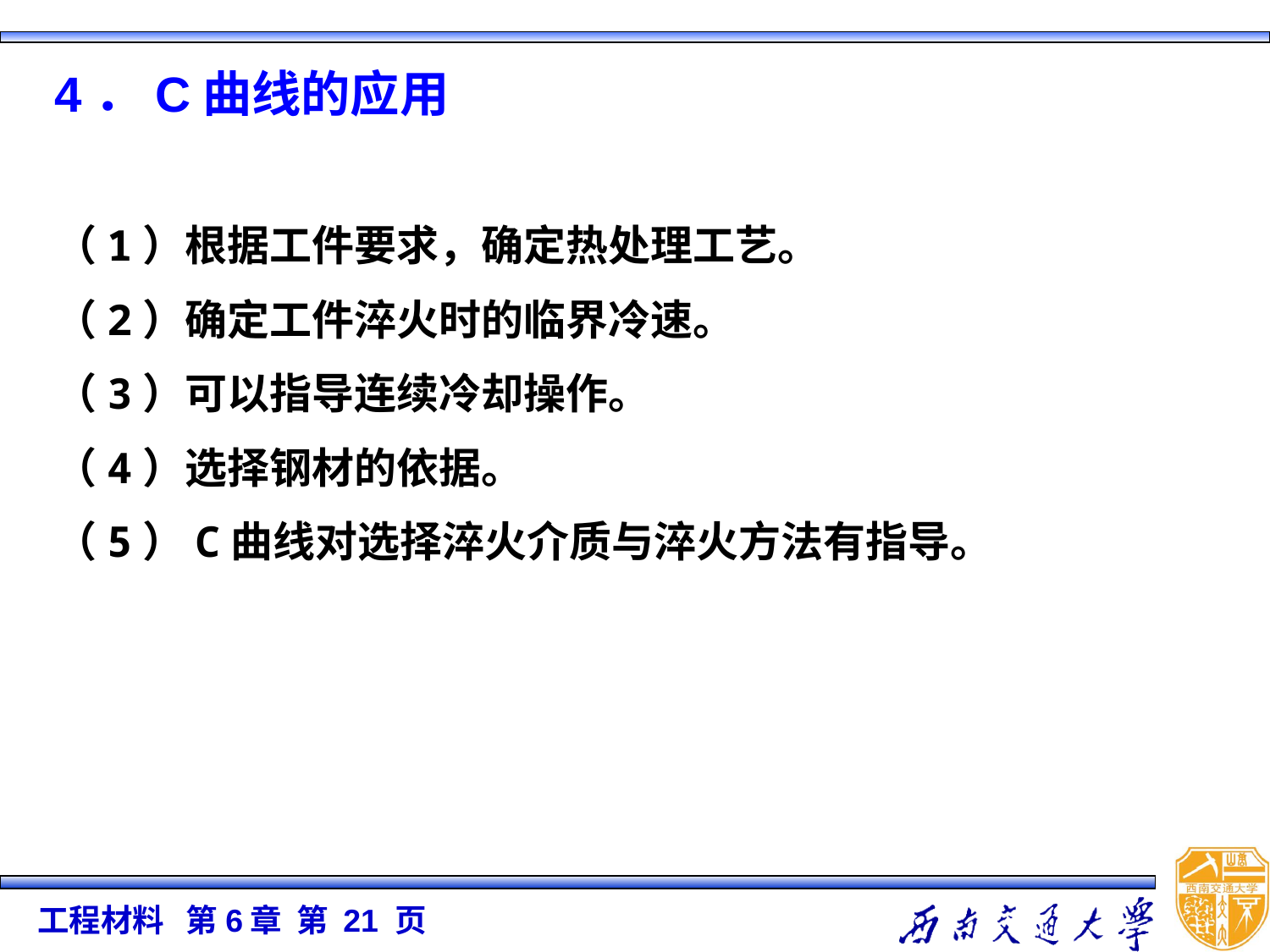

4．C曲线的应用

（1）根据工件要求，确定热处理工艺。
（2）确定工件淬火时的临界冷速。
（3）可以指导连续冷却操作。
（4）选择钢材的依据。
（5）C曲线对选择淬火介质与淬火方法有指导。